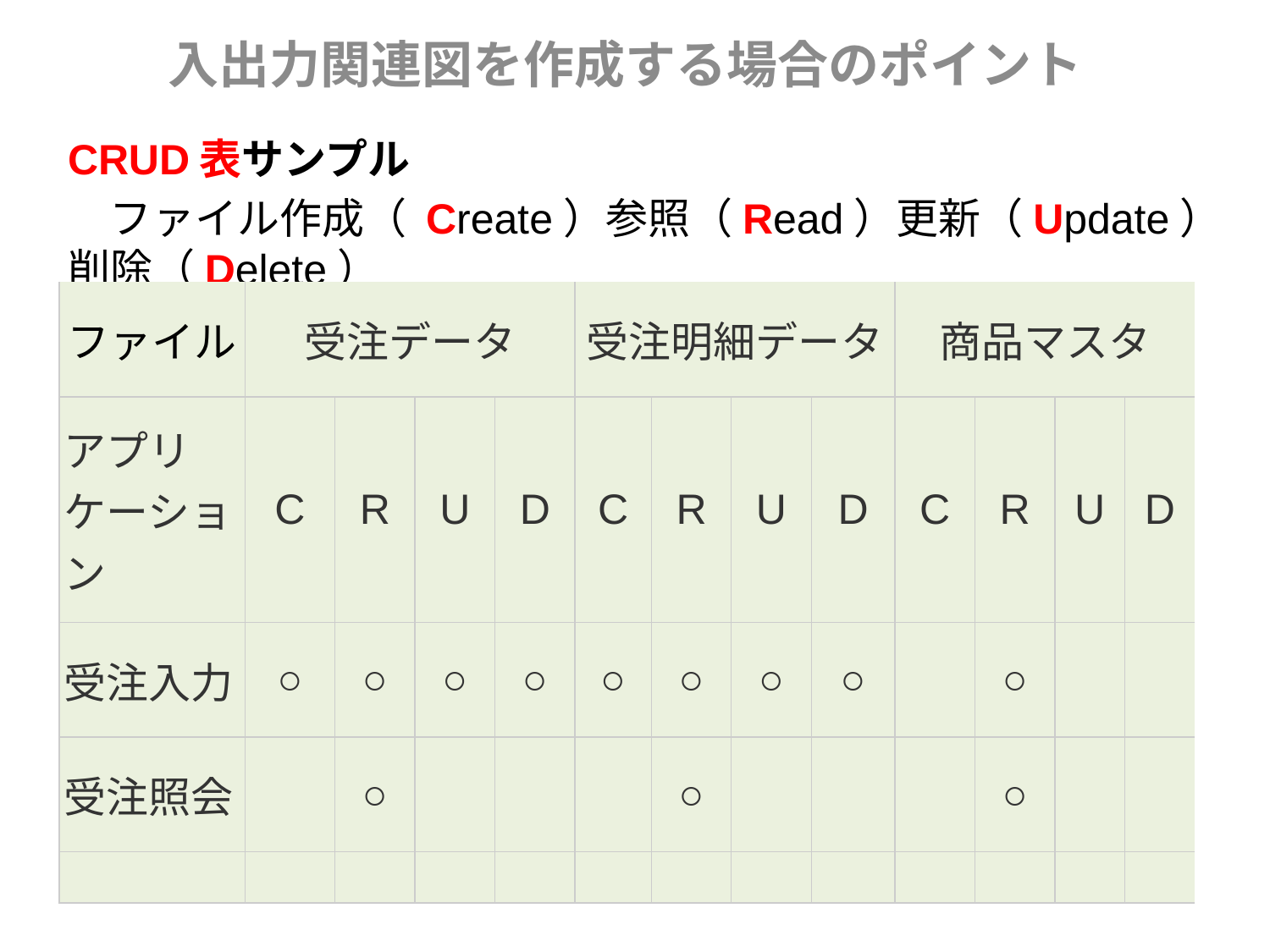

入出力関連図を作成する場合のポイント
CRUD表サンプル
　ファイル作成（ Create）参照（Read）更新（Update）削除（Delete）
| ファイル | 受注データ |  |  |  | 受注明細データ |  |  |  | 商品マスタ |  |  |  |
| --- | --- | --- | --- | --- | --- | --- | --- | --- | --- | --- | --- | --- |
| アプリケーション | C | R | U | D | C | R | U | D | C | R | U | D |
| 受注入力 | ○ | ○ | ○ | ○ | ○ | ○ | ○ | ○ |  | ○ |  |  |
| 受注照会 |  | ○ |  |  |  | ○ |  |  |  | ○ |  |  |
|  |  |  |  |  |  |  |  |  |  |  |  |  |